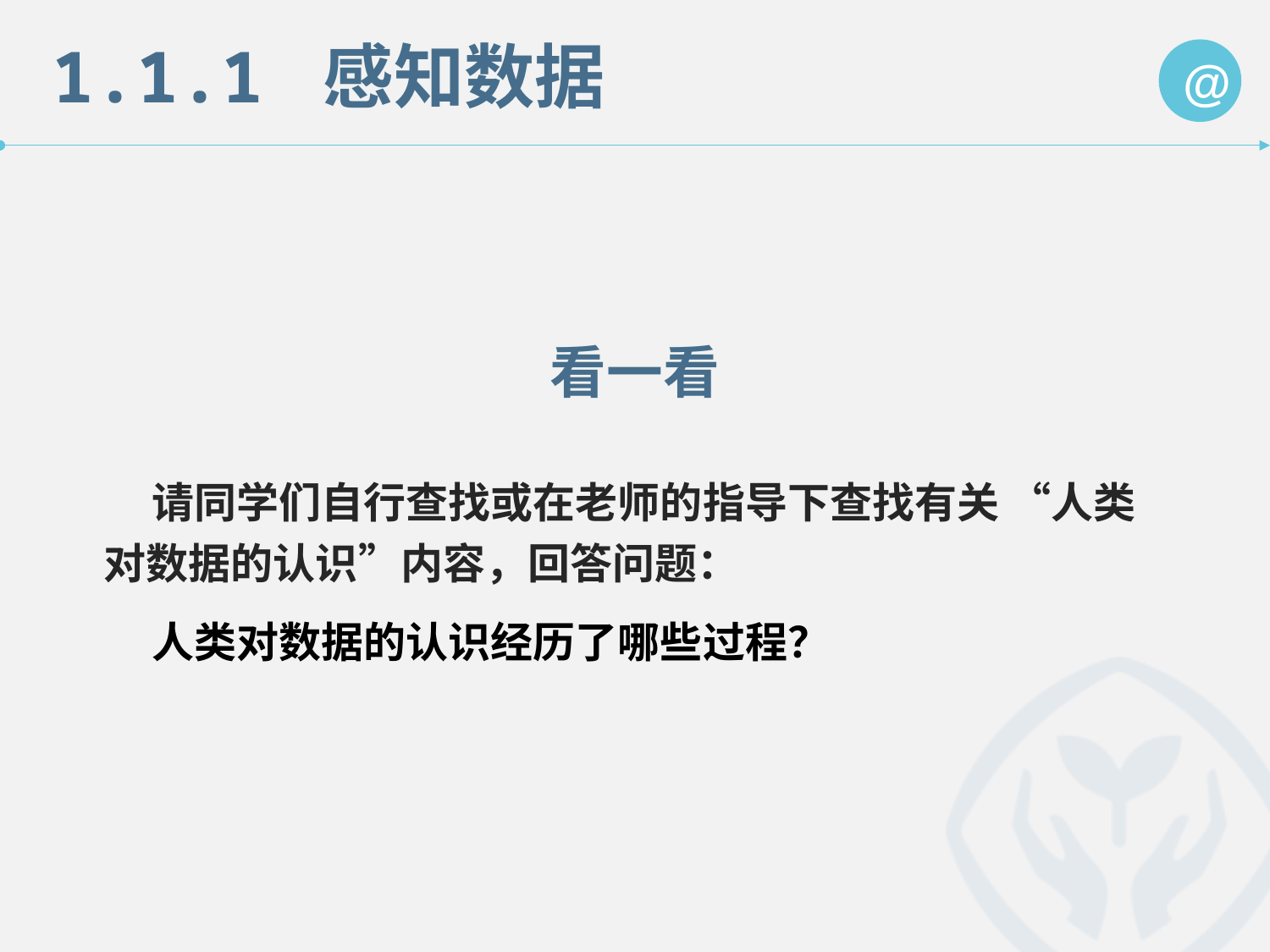

看一看
    请同学们自行查找或在老师的指导下查找有关 “人类对数据的认识”内容，回答问题：
    人类对数据的认识经历了哪些过程？